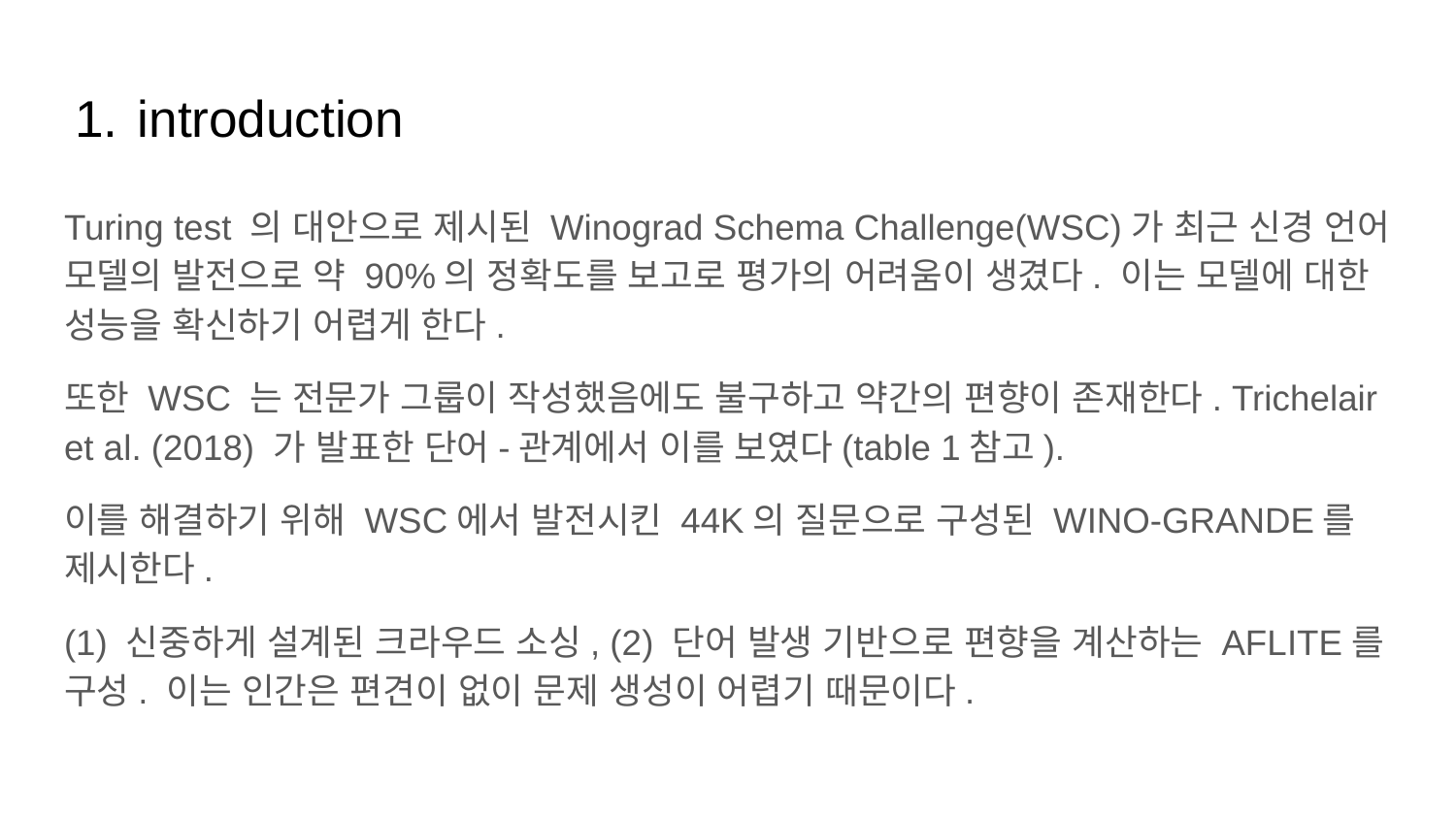

# introduction
Turing test 의 대안으로 제시된 Winograd Schema Challenge(WSC)가 최근 신경 언어 모델의 발전으로 약 90%의 정확도를 보고로 평가의 어려움이 생겼다. 이는 모델에 대한 성능을 확신하기 어렵게 한다.
또한 WSC 는 전문가 그룹이 작성했음에도 불구하고 약간의 편향이 존재한다. Trichelair et al. (2018) 가 발표한 단어-관계에서 이를 보였다(table 1참고).
이를 해결하기 위해 WSC에서 발전시킨 44K의 질문으로 구성된 WINO-GRANDE를 제시한다.
(1) 신중하게 설계된 크라우드 소싱, (2) 단어 발생 기반으로 편향을 계산하는 AFLITE를 구성. 이는 인간은 편견이 없이 문제 생성이 어렵기 때문이다.